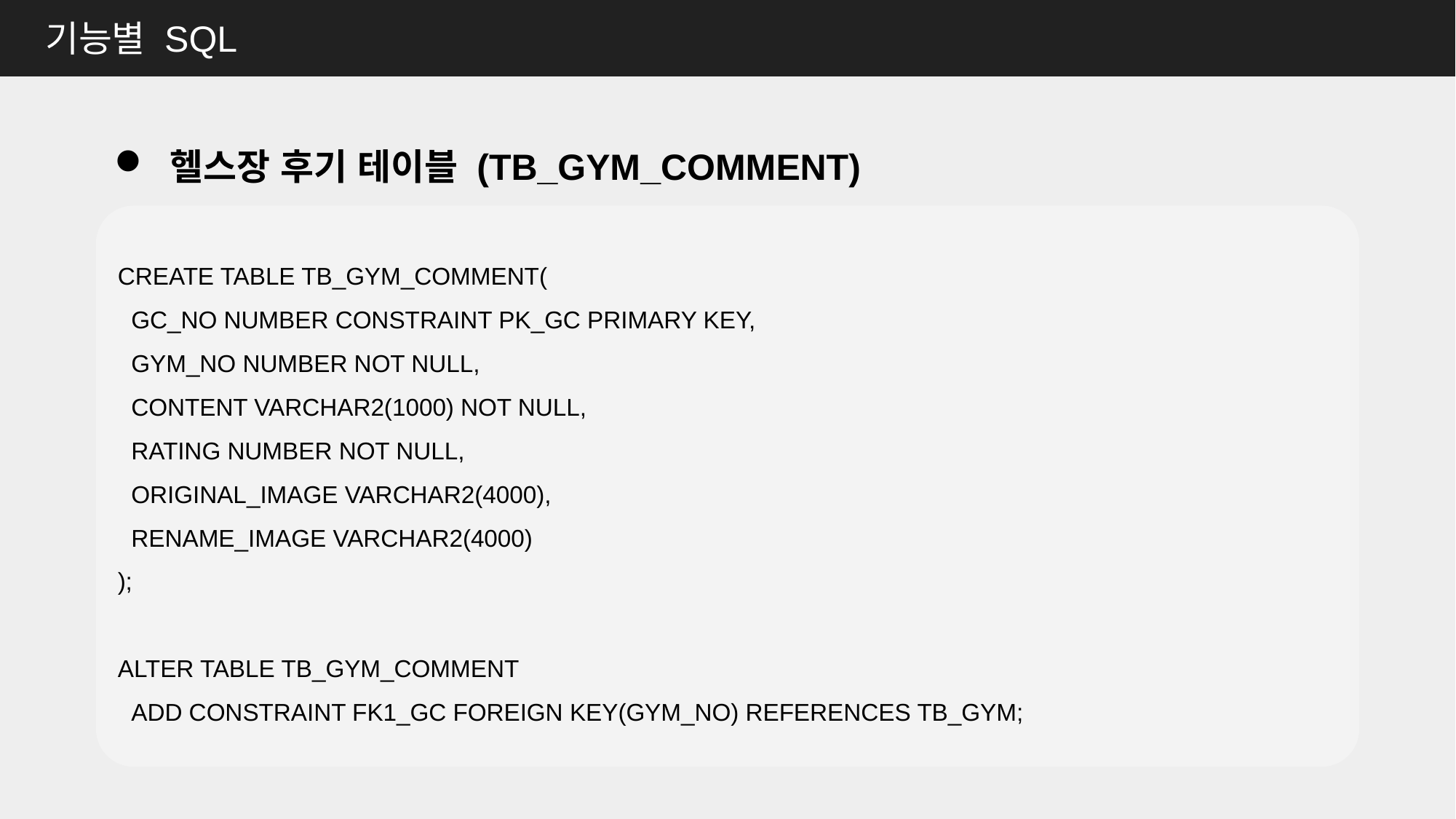

기능별 SQL
 헬스장 후기 테이블 (TB_GYM_COMMENT)
CREATE TABLE TB_GYM_COMMENT(
  GC_NO NUMBER CONSTRAINT PK_GC PRIMARY KEY,
  GYM_NO NUMBER NOT NULL,
  CONTENT VARCHAR2(1000) NOT NULL,
  RATING NUMBER NOT NULL,
  ORIGINAL_IMAGE VARCHAR2(4000),
  RENAME_IMAGE VARCHAR2(4000)
);

ALTER TABLE TB_GYM_COMMENT
  ADD CONSTRAINT FK1_GC FOREIGN KEY(GYM_NO) REFERENCES TB_GYM;